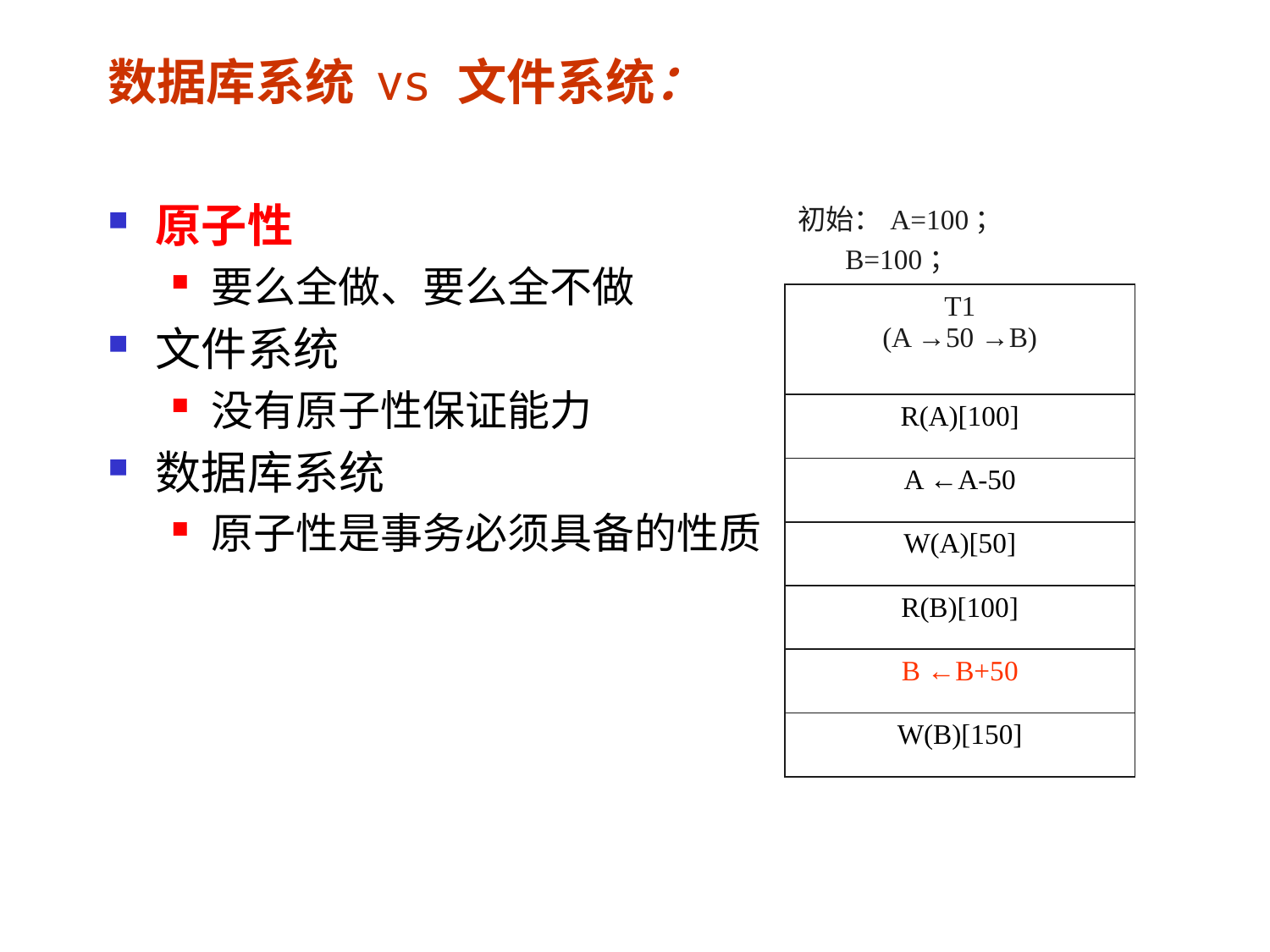

# 数据库系统 vs 文件系统：
原子性
要么全做、要么全不做
文件系统
没有原子性保证能力
数据库系统
原子性是事务必须具备的性质

| 初始：A=100；B=100； |
| --- |
| T1 (A →50 →B) |
| R(A)[100] |
| A ←A-50 |
| W(A)[50] |
| R(B)[100] |
| B ←B+50 |
| W(B)[150] |